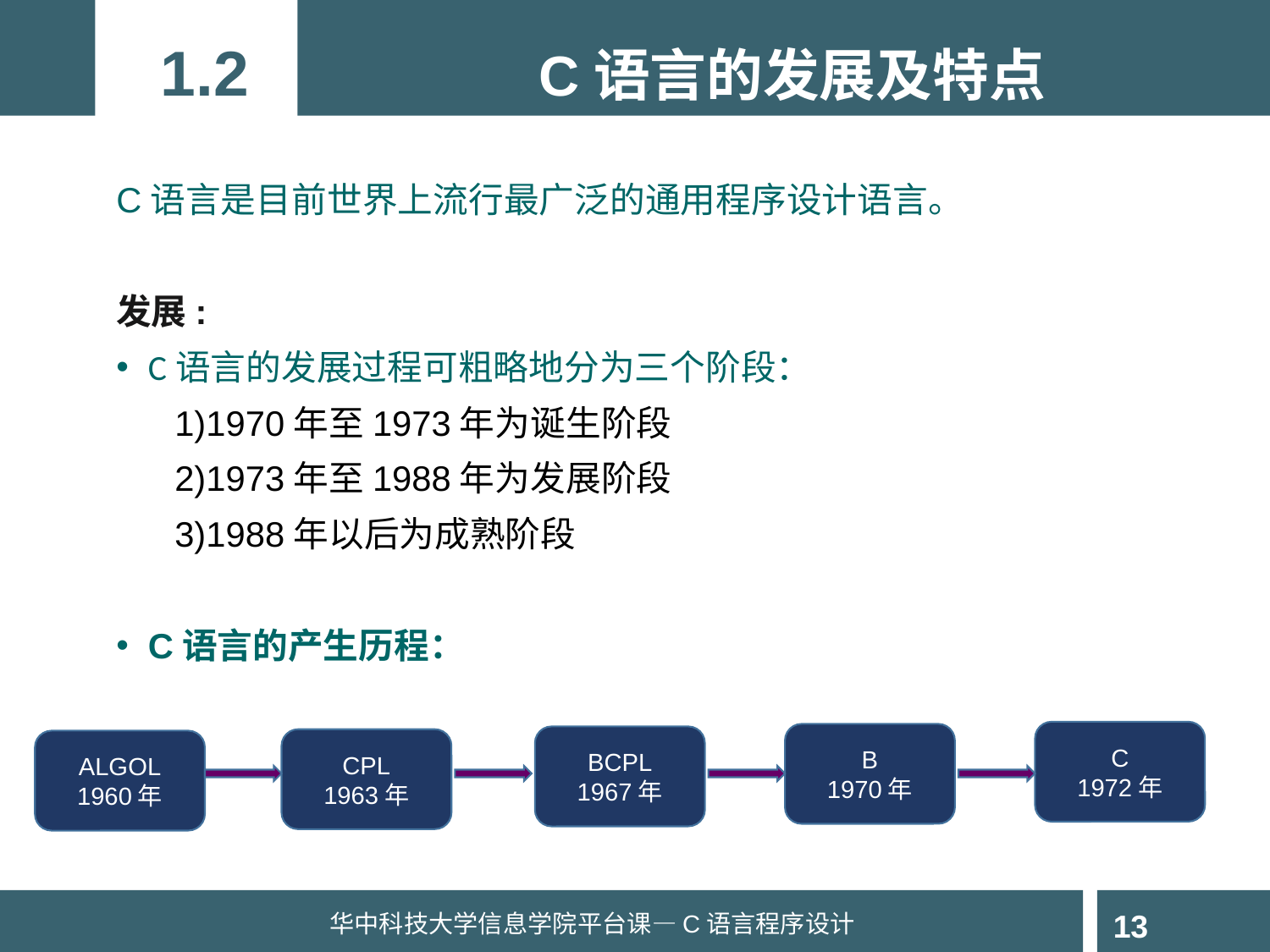

1.2
C语言的发展及特点
C语言是目前世界上流行最广泛的通用程序设计语言。

发展:
C语言的发展过程可粗略地分为三个阶段：
      1)1970年至1973年为诞生阶段
      2)1973年至1988年为发展阶段
      3)1988年以后为成熟阶段

C语言的产生历程：
C
1972年
B
1970年
BCPL
1967年
CPL
1963年
ALGOL
1960年